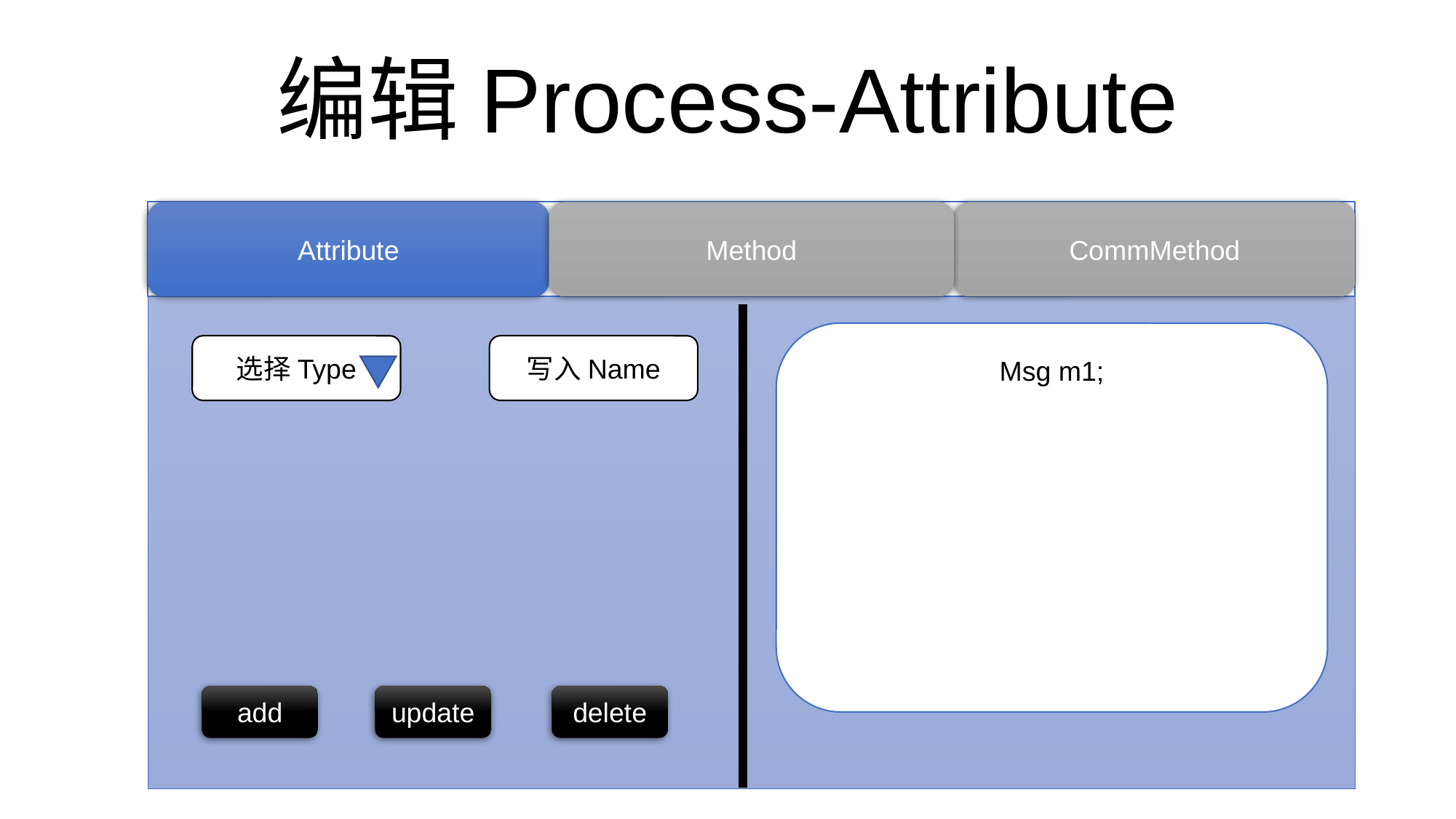

# 编辑Process-Attribute

Attribute
Method
CommMethod
Msg m1;

选择Type
写入Name

add
update
delete